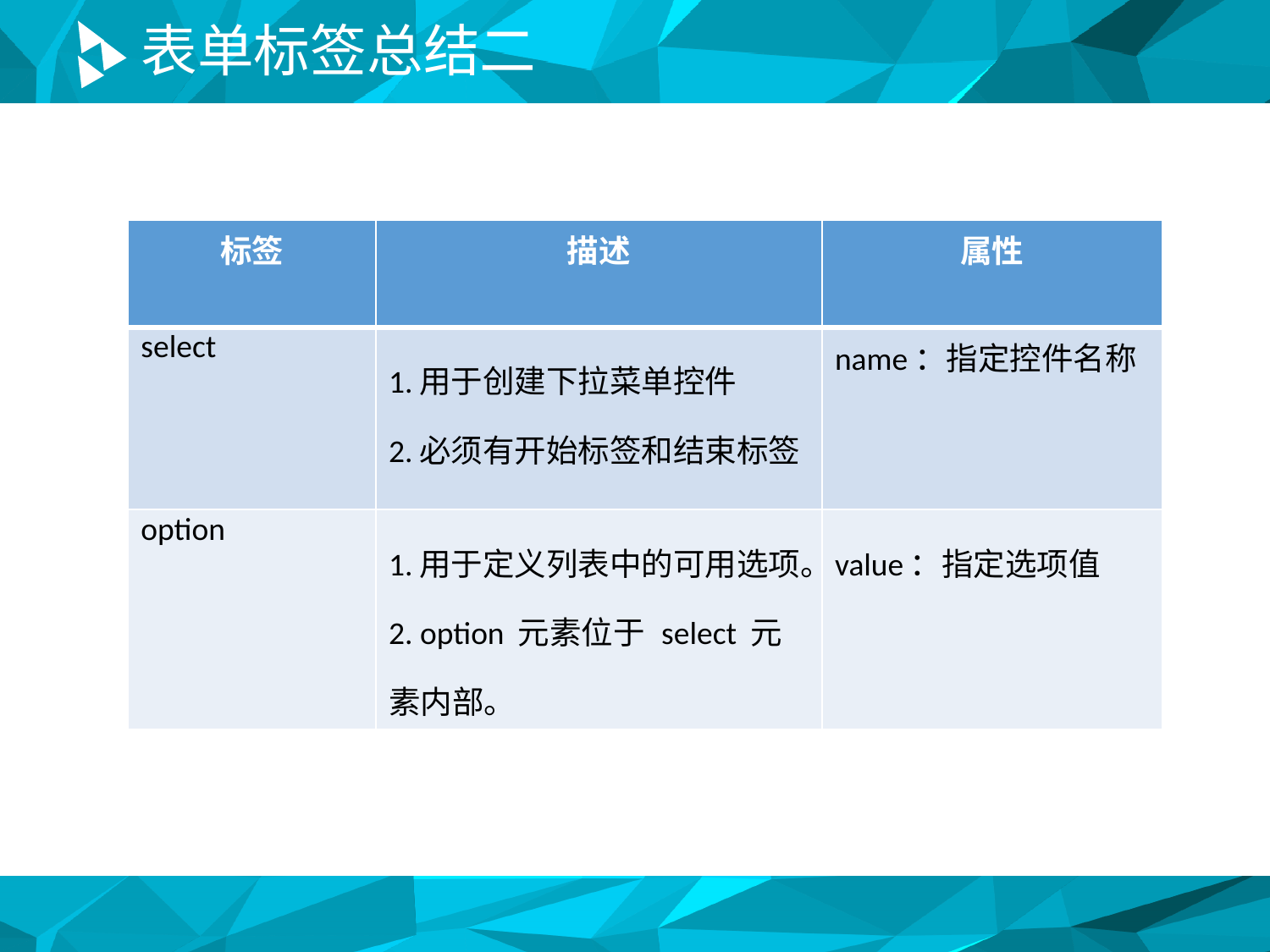

# 表单标签总结二
| 标签 | 描述 | 属性 |
| --- | --- | --- |
| select | 1.用于创建下拉菜单控件 2.必须有开始标签和结束标签 | name：指定控件名称 |
| option | 1.用于定义列表中的可用选项。 2. option 元素位于 select 元素内部。 | value：指定选项值 |